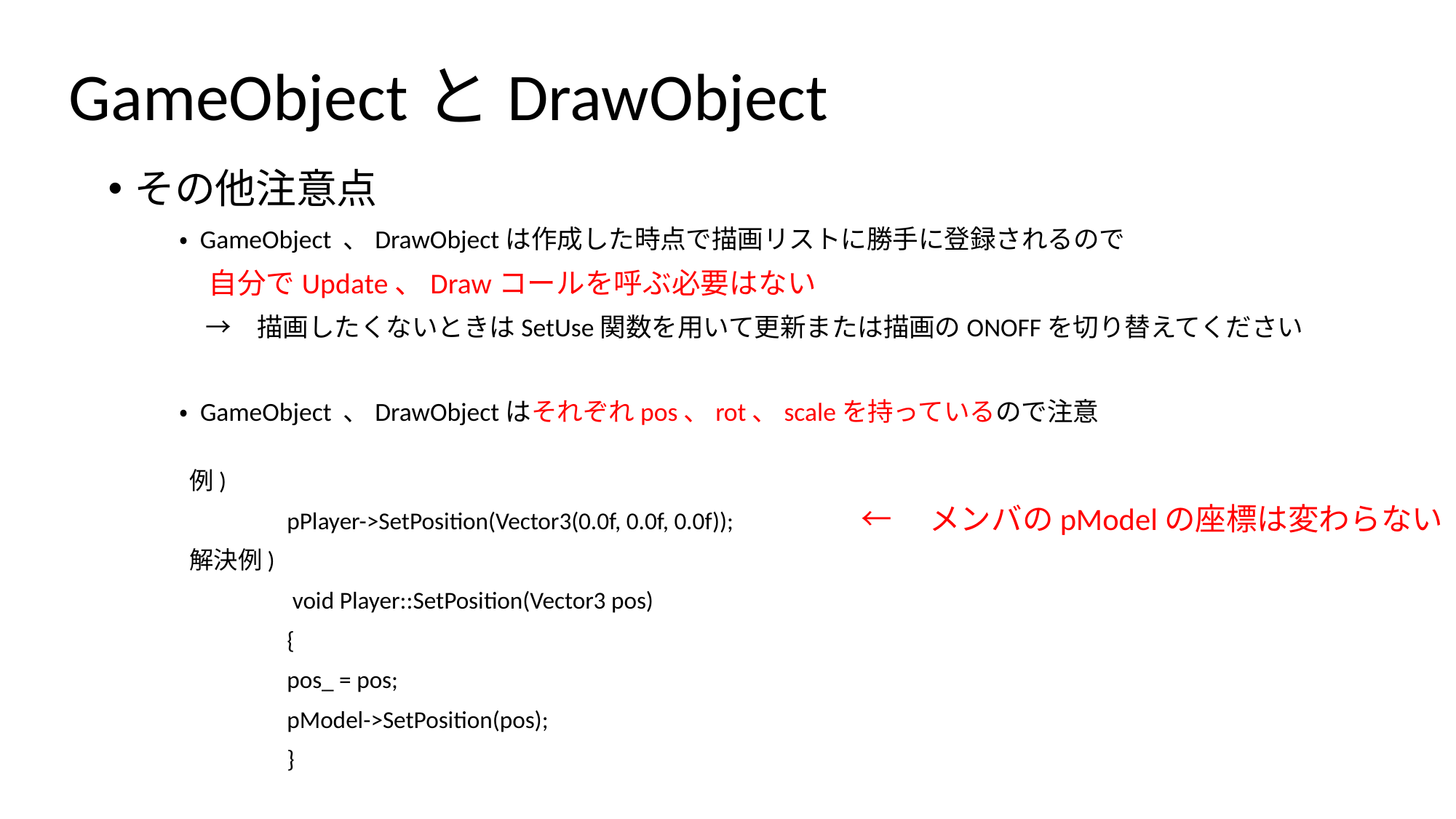

# GameObjectとDrawObject
その他注意点

・ GameObject 、DrawObjectは作成した時点で描画リストに勝手に登録されるので
　自分でUpdate、Drawコールを呼ぶ必要はない
　→　描画したくないときはSetUse関数を用いて更新または描画のONOFFを切り替えてください

・ GameObject 、DrawObjectはそれぞれpos、rot、scaleを持っているので注意
例)
 	pPlayer->SetPosition(Vector3(0.0f, 0.0f, 0.0f));
解決例)
	 void Player::SetPosition(Vector3 pos)
	{
		pos_ = pos;
		pModel->SetPosition(pos);
	}

←　メンバのpModelの座標は変わらない